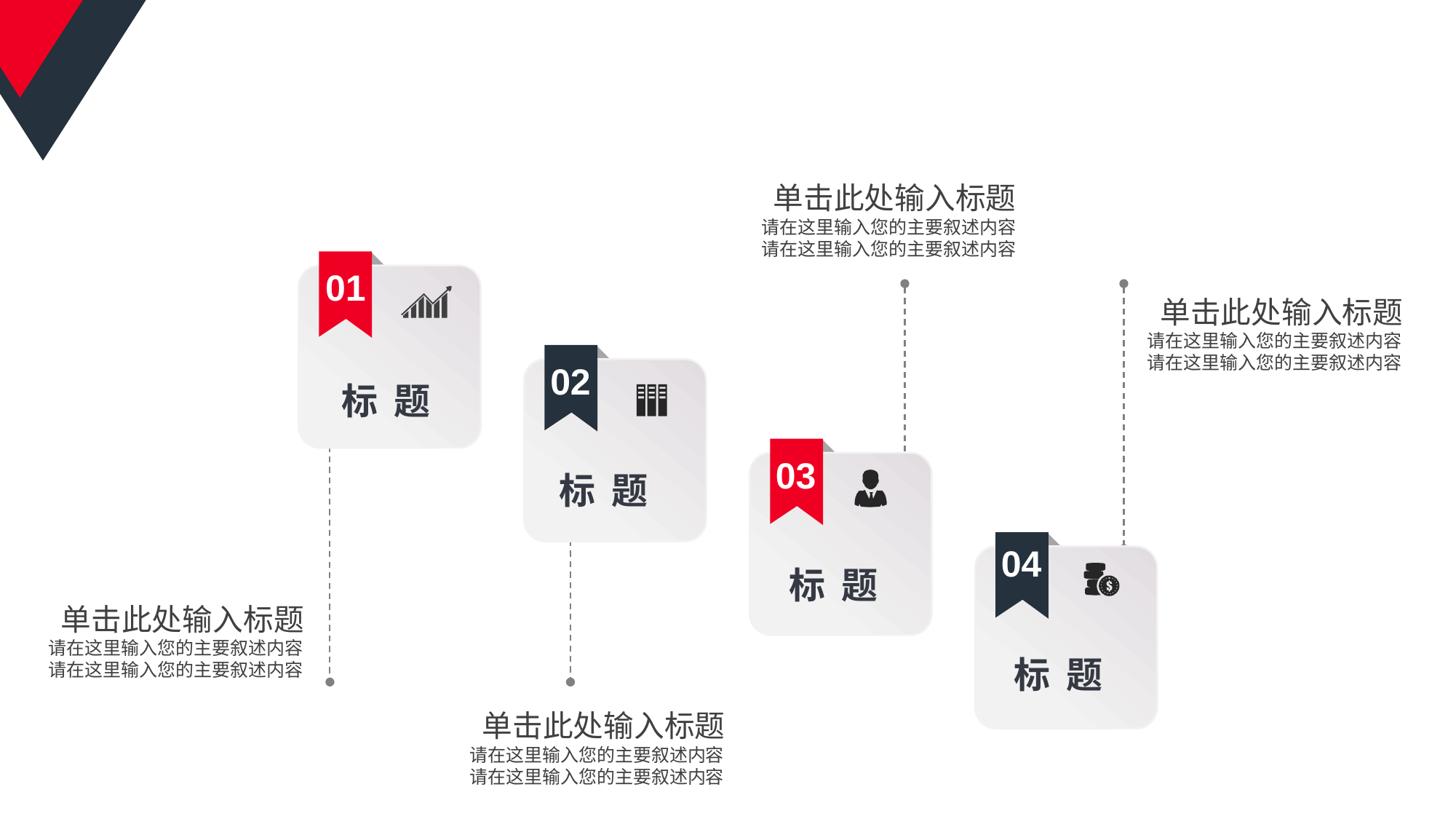

#
 单击此处输入标题
请在这里输入您的主要叙述内容
请在这里输入您的主要叙述内容

01

标  题

 单击此处输入标题
请在这里输入您的主要叙述内容
请在这里输入您的主要叙述内容

02

标  题

03

标  题

04

标  题
 单击此处输入标题
请在这里输入您的主要叙述内容
请在这里输入您的主要叙述内容

 单击此处输入标题
请在这里输入您的主要叙述内容
请在这里输入您的主要叙述内容